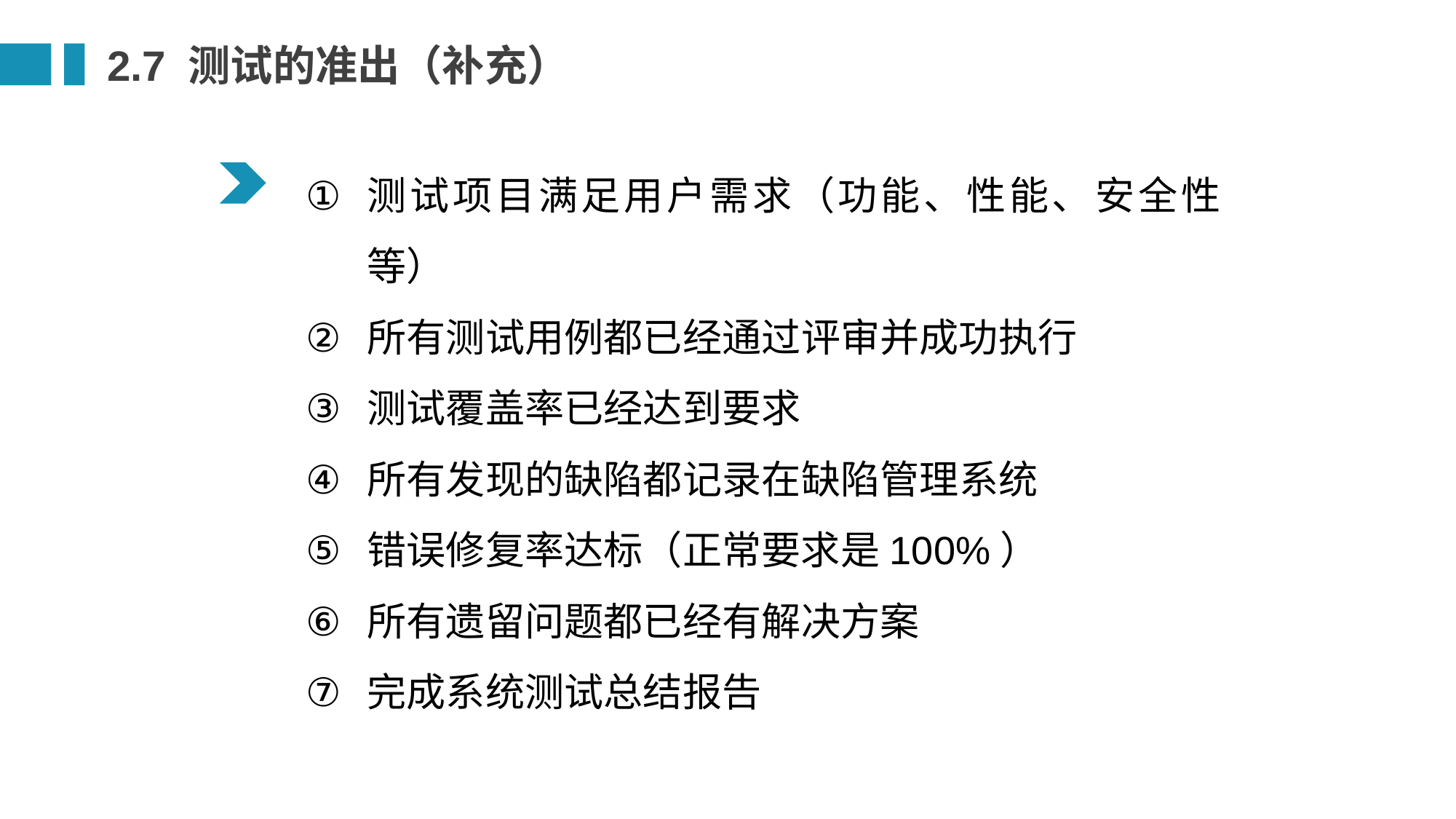

2.7 测试的准出（补充）

测试项目满足用户需求（功能、性能、安全性等）
所有测试用例都已经通过评审并成功执行
测试覆盖率已经达到要求
所有发现的缺陷都记录在缺陷管理系统
错误修复率达标（正常要求是100%）
所有遗留问题都已经有解决方案
完成系统测试总结报告

67